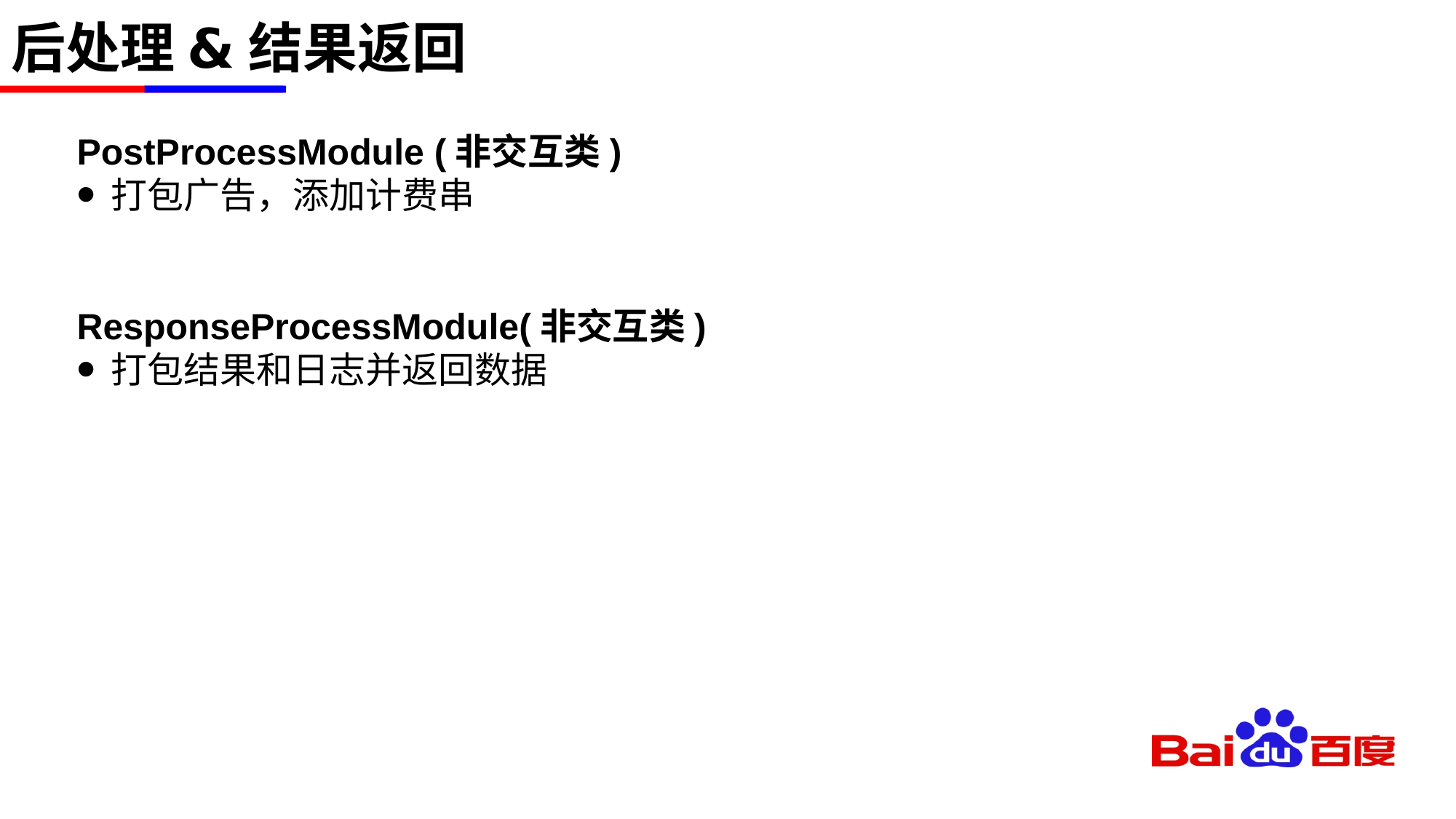

# 后处理&结果返回
PostProcessModule (非交互类)
打包广告，添加计费串

ResponseProcessModule(非交互类)
打包结果和日志并返回数据